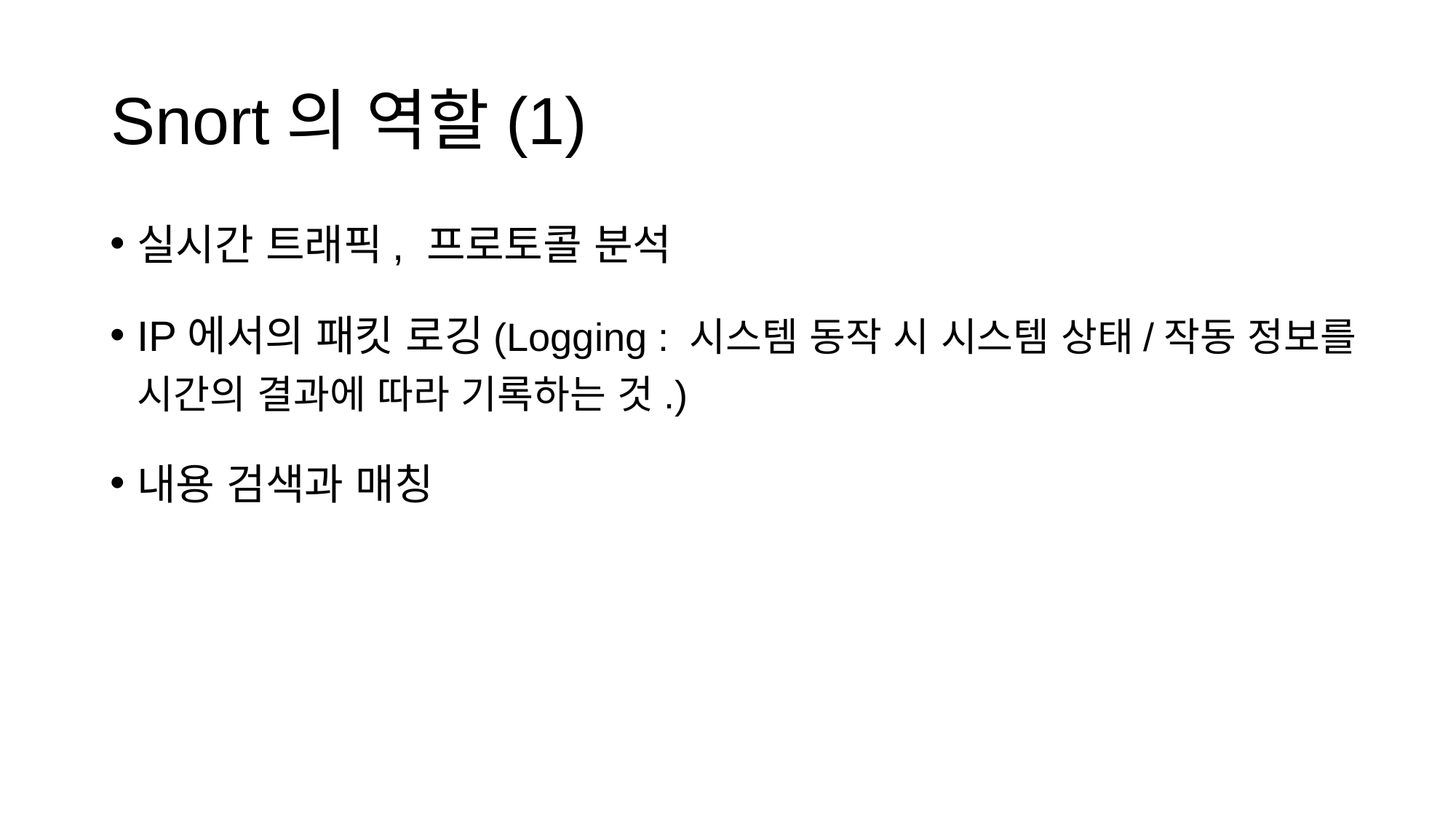

# Snort의 역할(1)
실시간 트래픽, 프로토콜 분석
IP에서의 패킷 로깅(Logging : 시스템 동작 시 시스템 상태/작동 정보를 시간의 결과에 따라 기록하는 것.)
내용 검색과 매칭